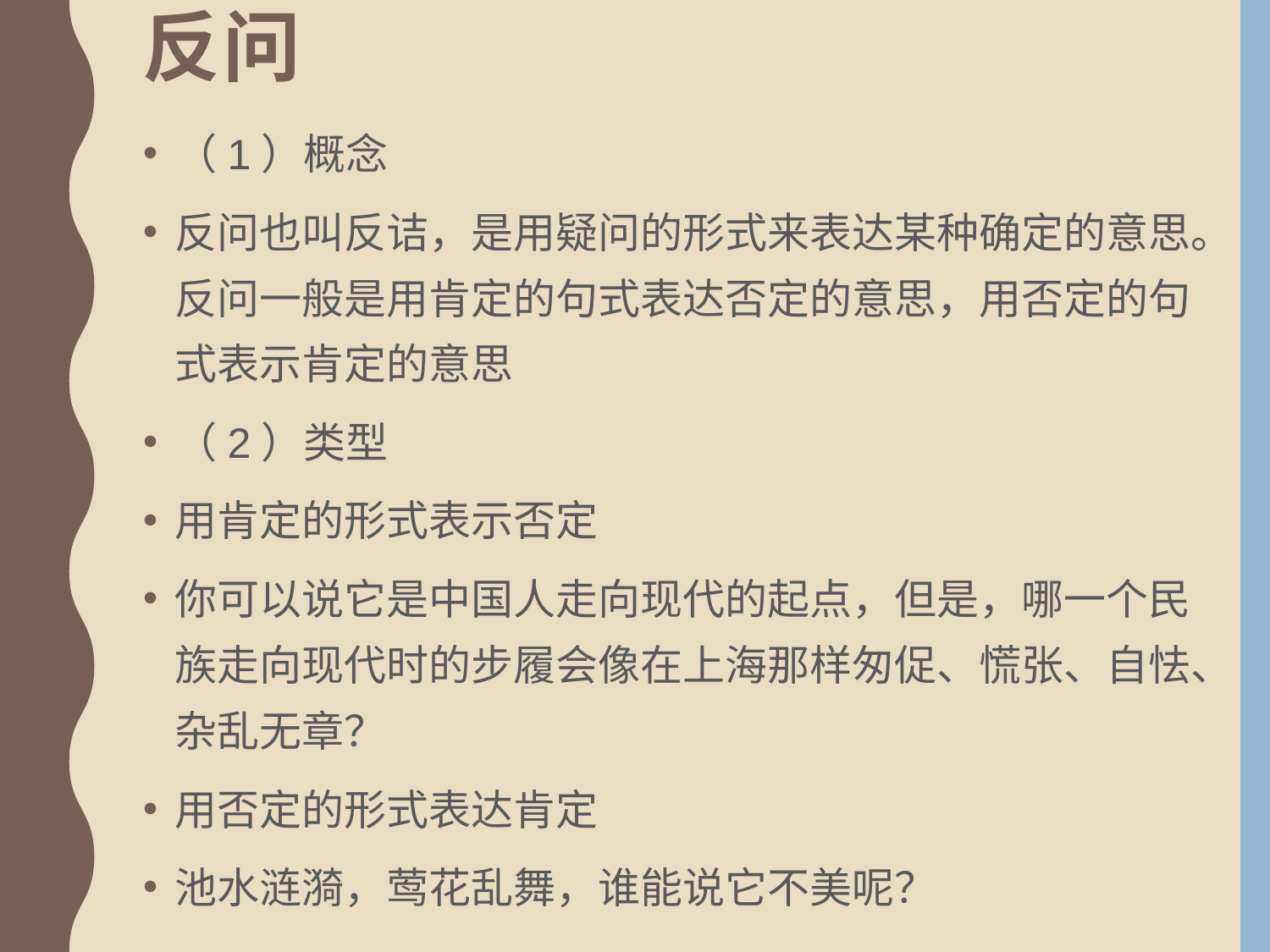

# 反问
（1）概念
反问也叫反诘，是用疑问的形式来表达某种确定的意思。反问一般是用肯定的句式表达否定的意思，用否定的句式表示肯定的意思
（2）类型
用肯定的形式表示否定
你可以说它是中国人走向现代的起点，但是，哪一个民族走向现代时的步履会像在上海那样匆促、慌张、自怯、杂乱无章？
用否定的形式表达肯定
池水涟漪，莺花乱舞，谁能说它不美呢？